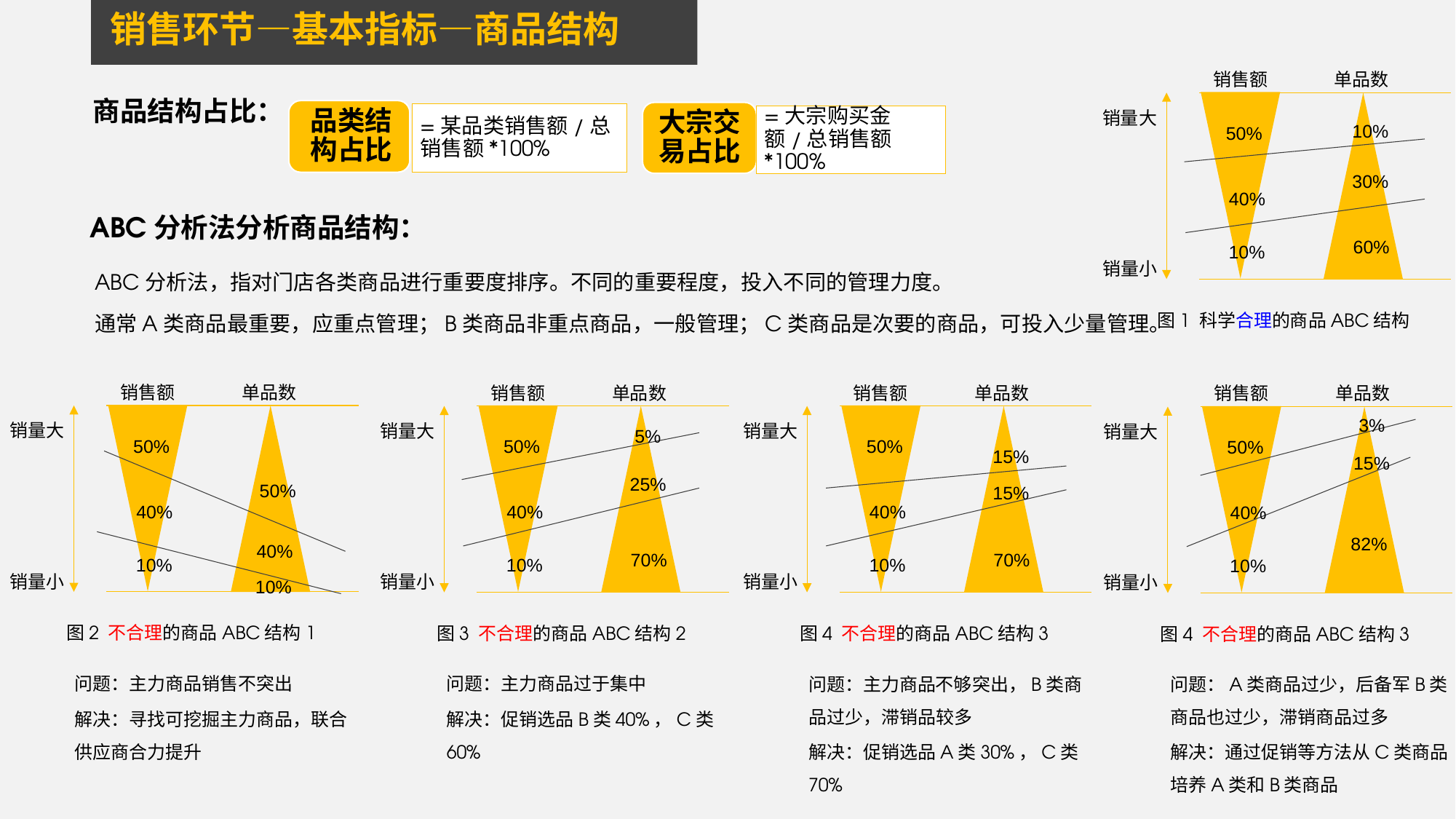

销售环节—基本指标—商品结构
销售额
单品数
销量大

10%
50%
30%
40%
60%
10%
销量小
图1 科学合理的商品ABC结构
商品结构占比：

品类结构占比
=某品类销售额/总销售额*100%

大宗交易占比
=大宗购买金额/总销售额*100%
ABC分析法分析商品结构：
ABC分析法，指对门店各类商品进行重要度排序。不同的重要程度，投入不同的管理力度。
通常A类商品最重要，应重点管理；B类商品非重点商品，一般管理；C类商品是次要的商品，可投入少量管理。
销售额
单品数
销量大

50%
50%
40%
40%
10%
销量小
10%
图2 不合理的商品ABC结构1
销售额
单品数
销量大

5%
50%
25%
40%
70%
10%
销量小
图3 不合理的商品ABC结构2
销售额
单品数
销量大

50%
15%
15%
40%
70%
10%
销量小
图4 不合理的商品ABC结构3
销售额
单品数
3%
销量大

50%
15%
40%
82%
10%
销量小
图4 不合理的商品ABC结构3
问题：主力商品销售不突出
解决：寻找可挖掘主力商品，联合供应商合力提升
问题：主力商品过于集中
解决：促销选品B类40%，C类60%
问题：主力商品不够突出，B类商品过少，滞销品较多
解决：促销选品A类30%，C类70%
问题：A类商品过少，后备军B类商品也过少，滞销商品过多
解决：通过促销等方法从C类商品培养A类和B类商品